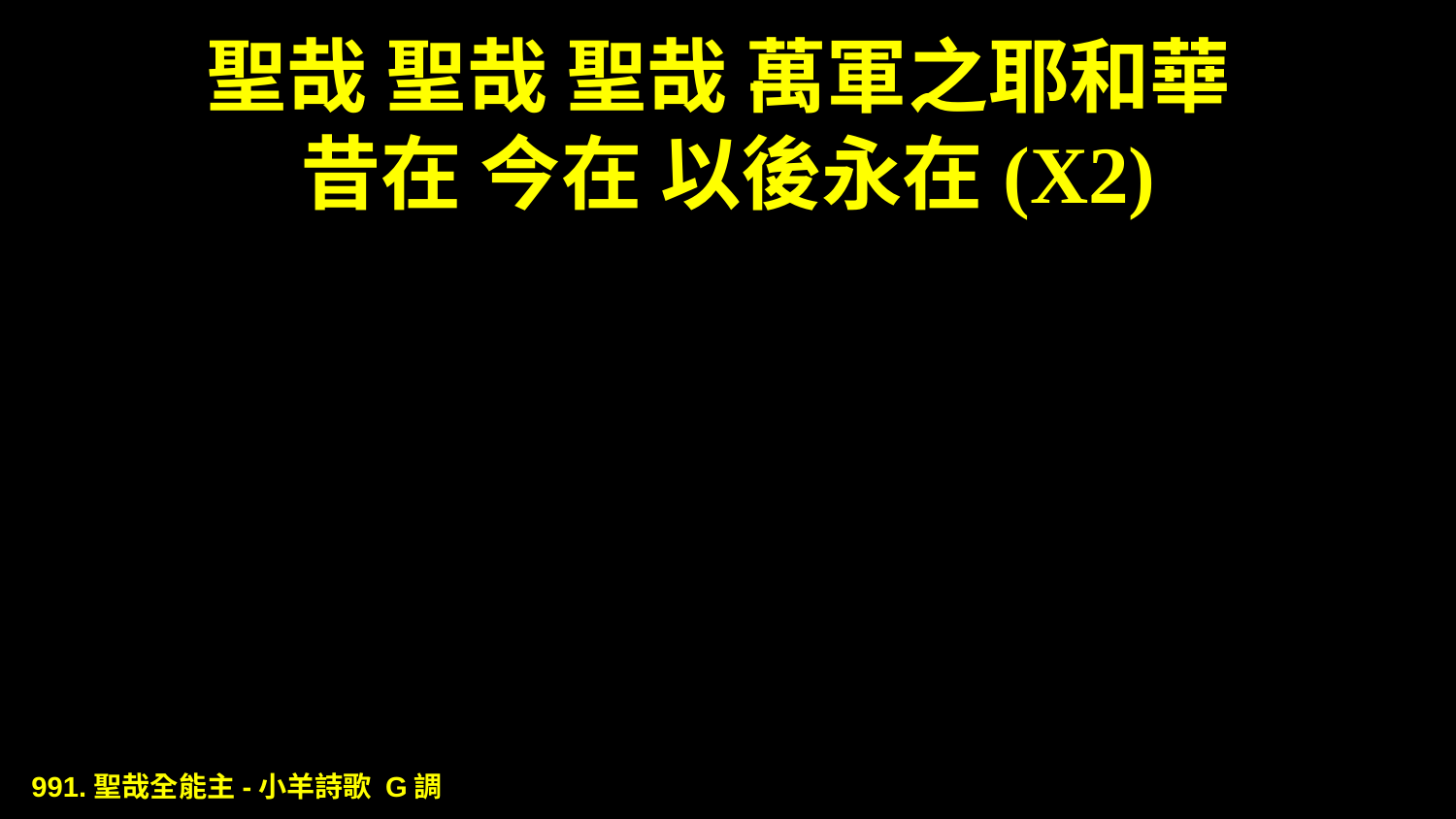

# 聖哉 聖哉 聖哉 萬軍之耶和華 昔在 今在 以後永在(X2)
991.聖哉全能主-小羊詩歌 G調